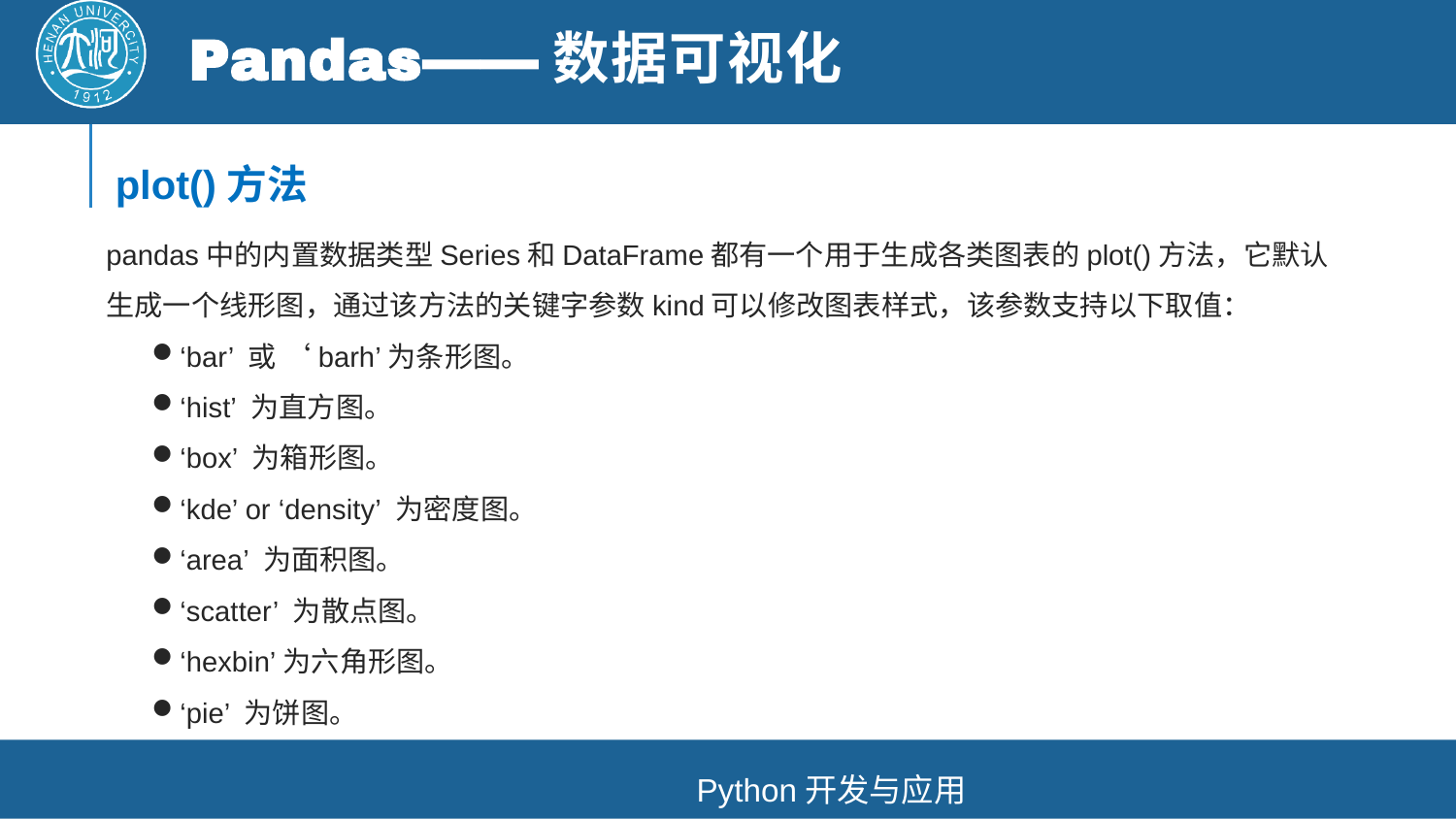

# Pandas——数据可视化
plot()方法
pandas中的内置数据类型Series和DataFrame都有一个用于生成各类图表的plot()方法，它默认生成一个线形图，通过该方法的关键字参数kind可以修改图表样式，该参数支持以下取值：
‘bar’ 或 ‘barh’为条形图。
‘hist’ 为直方图。
‘box’ 为箱形图。
‘kde’ or ‘density’ 为密度图。
‘area’ 为面积图。
‘scatter’ 为散点图。
‘hexbin’为六角形图。
‘pie’ 为饼图。

Python开发与应用
28